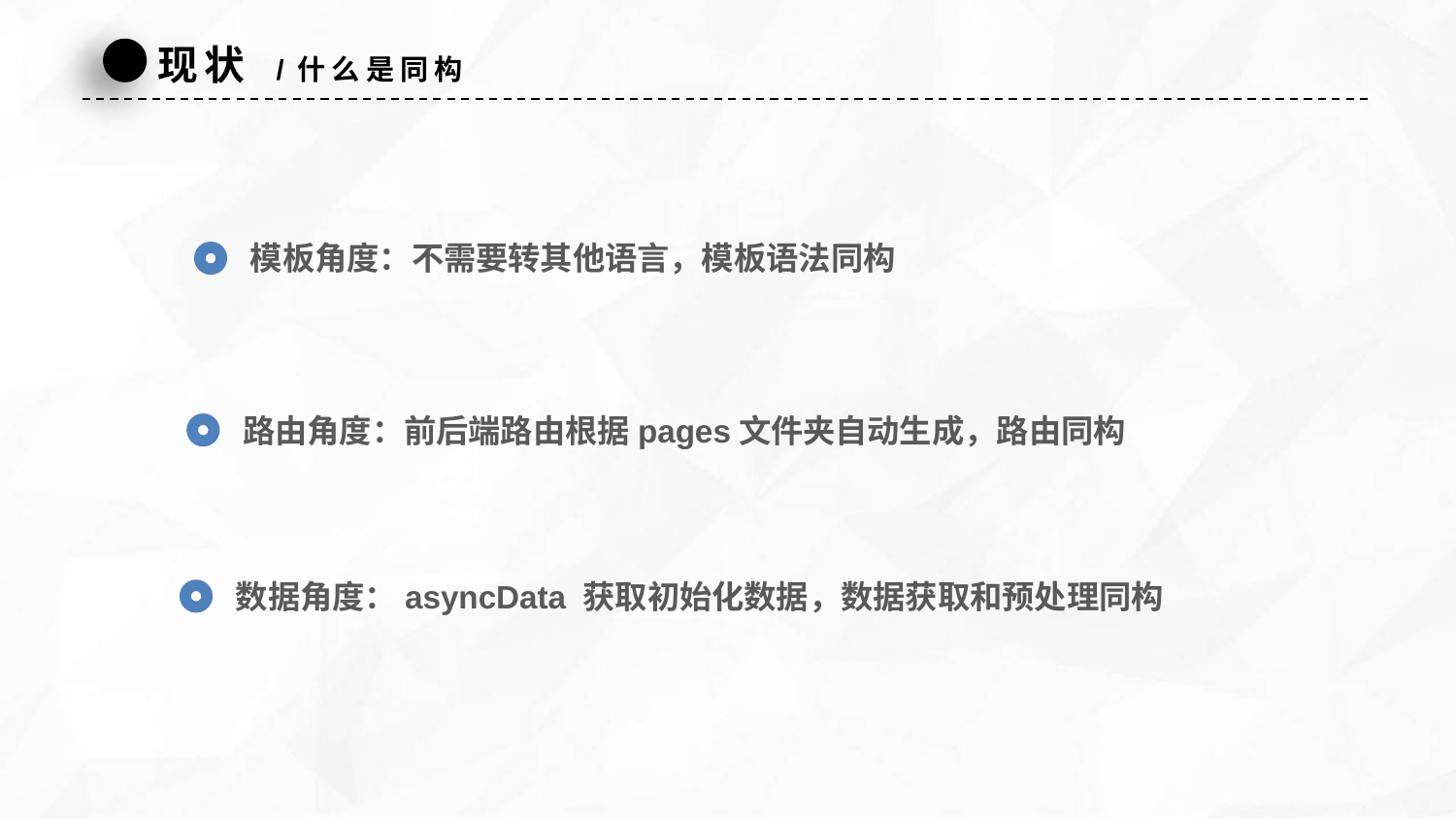

现状 /什么是同构

模板角度：不需要转其他语言，模板语法同构

路由角度：前后端路由根据pages文件夹自动生成，路由同构

数据角度：asyncData 获取初始化数据，数据获取和预处理同构

延时符